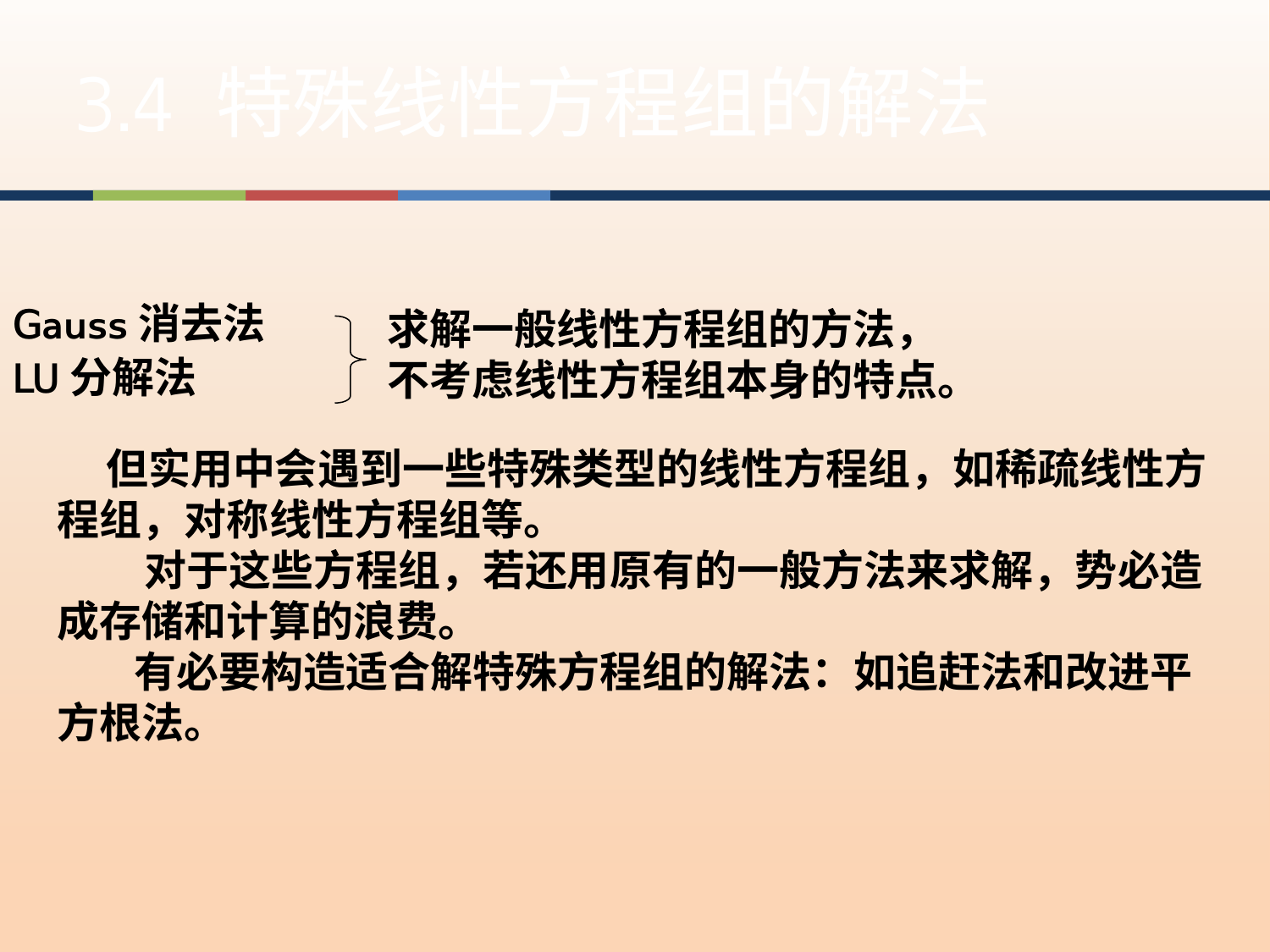

# 3.4 特殊线性方程组的解法
Gauss消去法
LU分解法
求解一般线性方程组的方法，
不考虑线性方程组本身的特点。

    但实用中会遇到一些特殊类型的线性方程组，如稀疏线性方程组，对称线性方程组等。
        对于这些方程组，若还用原有的一般方法来求解，势必造成存储和计算的浪费。
       有必要构造适合解特殊方程组的解法：如追赶法和改进平方根法。